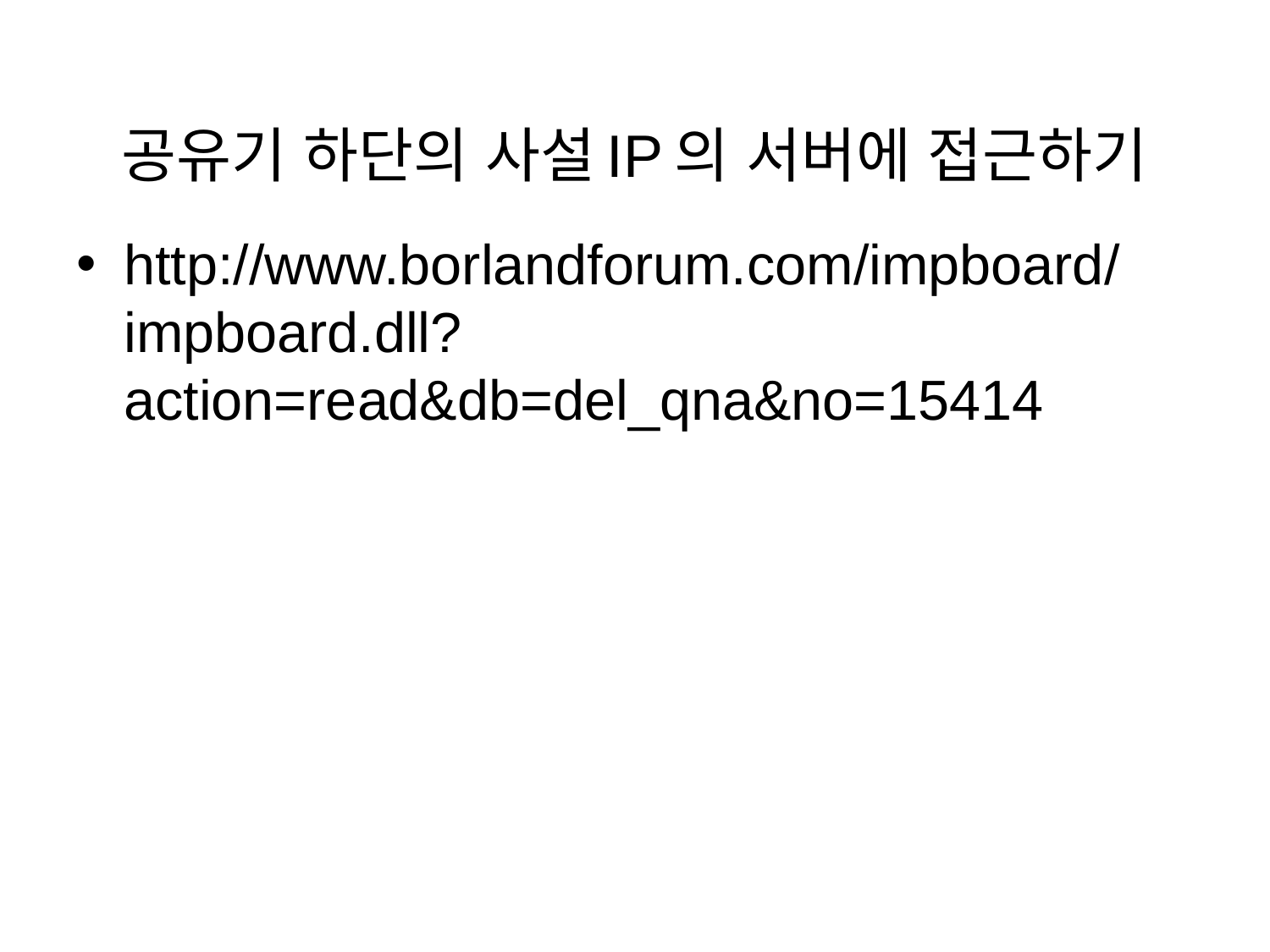

# 공유기 하단의 사설IP의 서버에 접근하기
http://www.borlandforum.com/impboard/impboard.dll?action=read&db=del_qna&no=15414